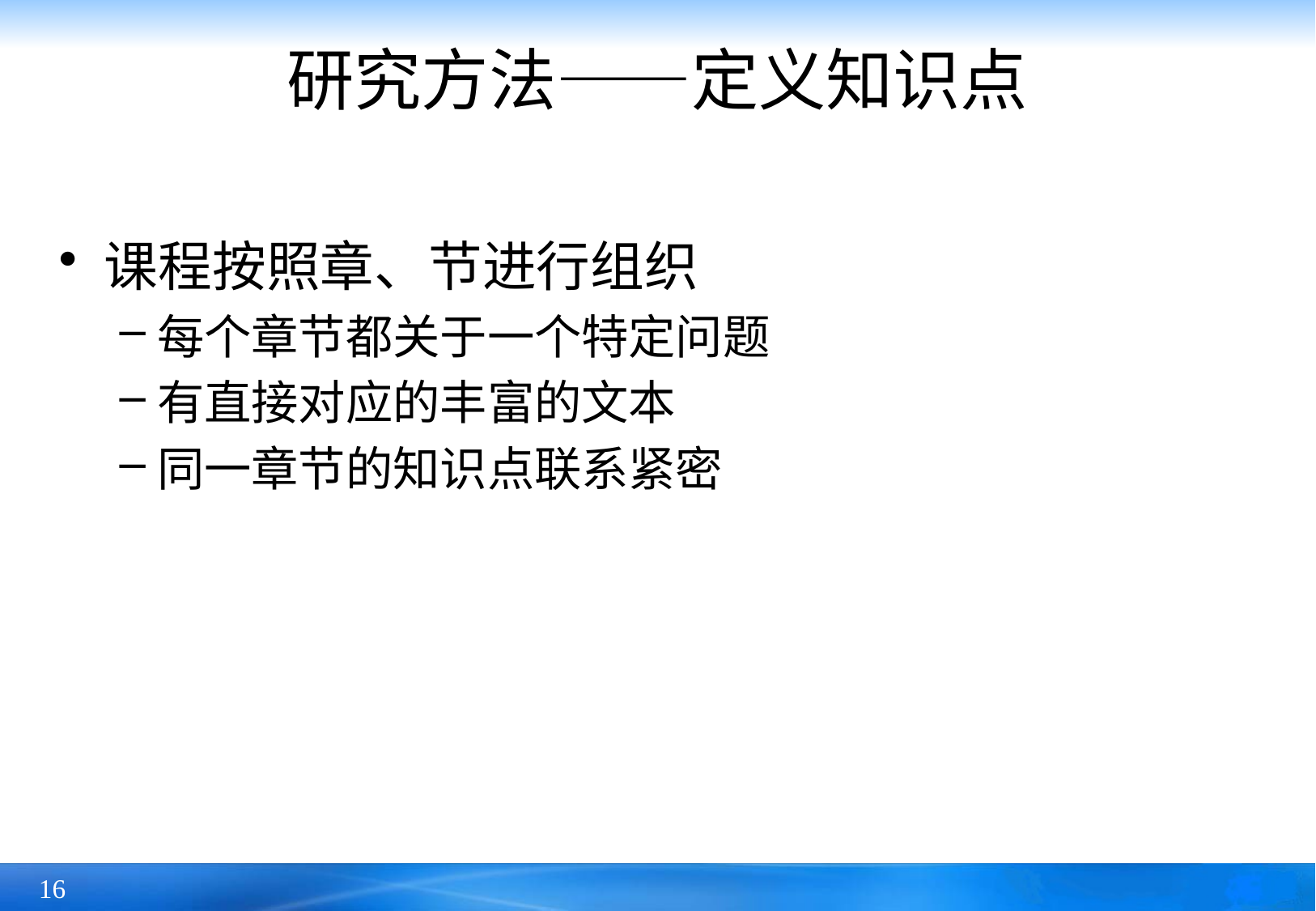

# 研究方法——定义知识点

课程按照章、节进行组织
每个章节都关于一个特定问题
有直接对应的丰富的文本
同一章节的知识点联系紧密